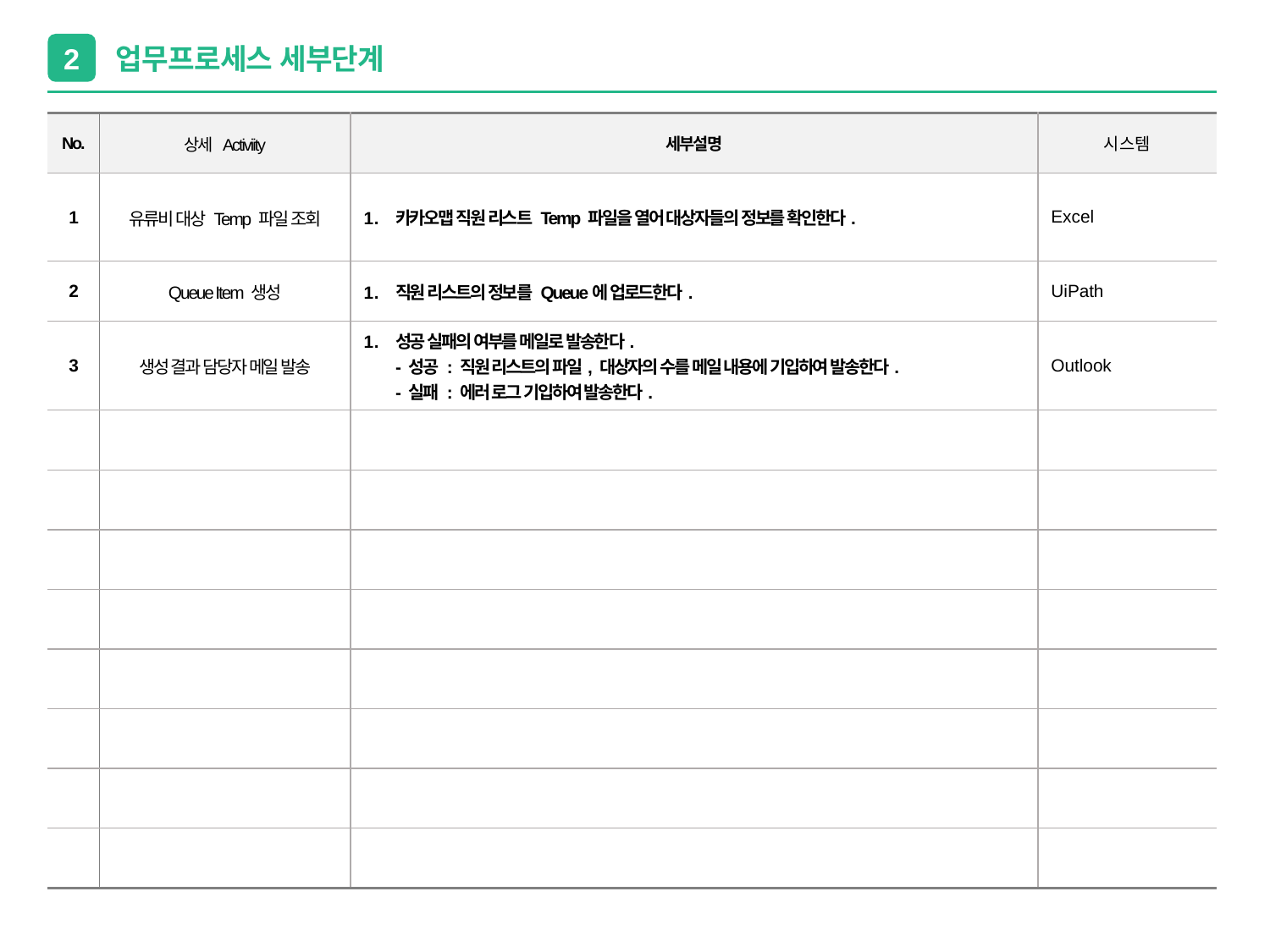

2
업무프로세스 세부단계
| No. | 상세 Activiity | 세부설명 | 시스템 |
| --- | --- | --- | --- |
| 1 | 유류비 대상 Temp 파일 조회 | 카카오맵 직원 리스트 Temp 파일을 열어 대상자들의 정보를 확인한다. | Excel |
| 2 | Queue Item 생성 | 직원 리스트의 정보를 Queue에 업로드한다. | UiPath |
| 3 | 생성 결과 담당자 메일 발송 | 성공 실패의 여부를 메일로 발송한다. - 성공 : 직원 리스트의 파일, 대상자의 수를 메일 내용에 기입하여 발송한다. - 실패 : 에러 로그 기입하여 발송한다. | Outlook |
|  |  |  |  |
|  |  |  |  |
|  |  |  |  |
|  |  |  |  |
|  |  |  |  |
|  |  |  |  |
|  |  |  |  |
|  |  |  |  |